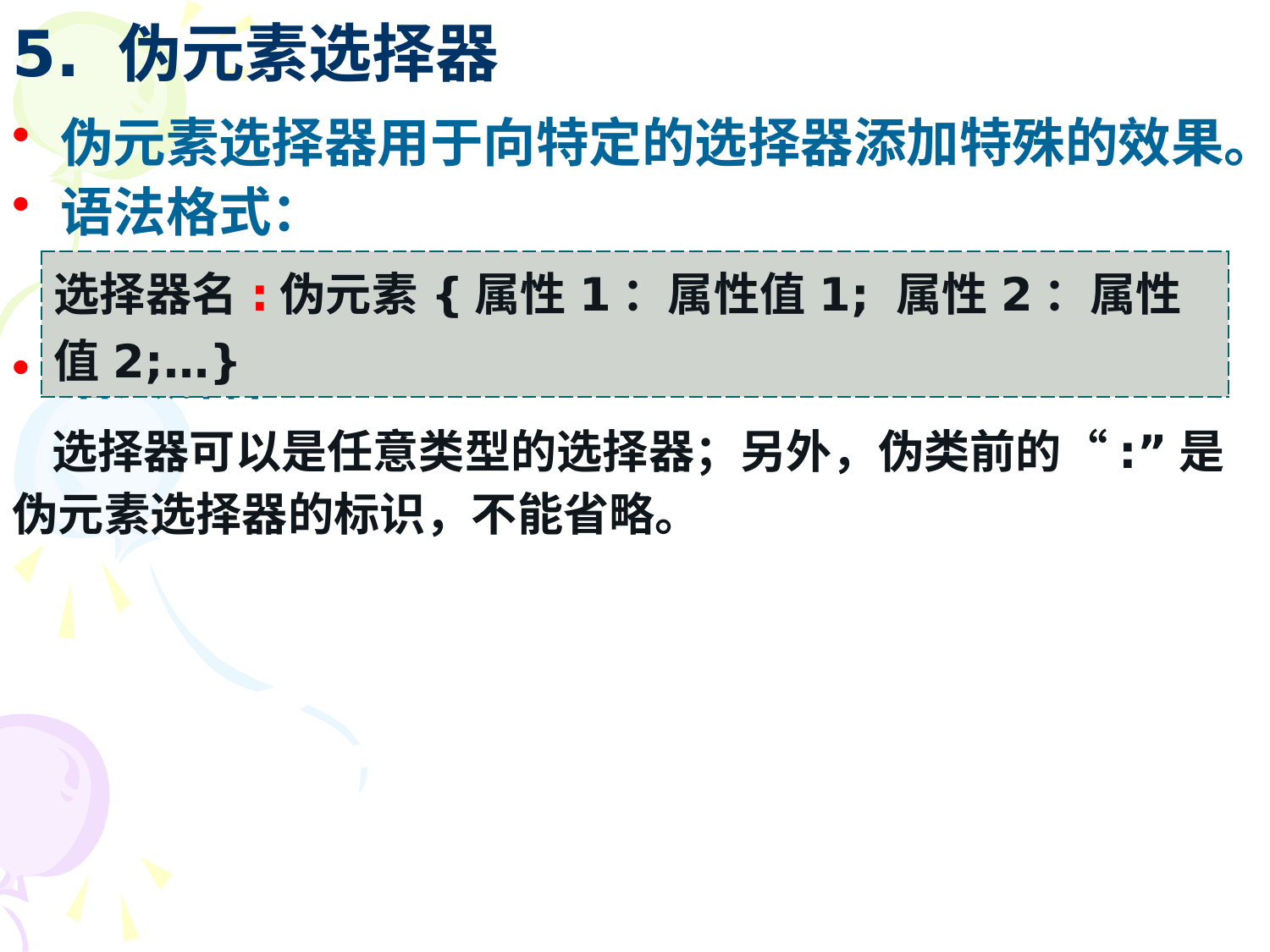

# 5. 伪元素选择器
伪元素选择器用于向特定的选择器添加特殊的效果。
语法格式：

语法解释：
  选择器可以是任意类型的选择器；另外，伪类前的“:”是伪元素选择器的标识，不能省略。

| 选择器名:伪元素{属性1：属性值1; 属性2：属性值2;…} |
| --- |